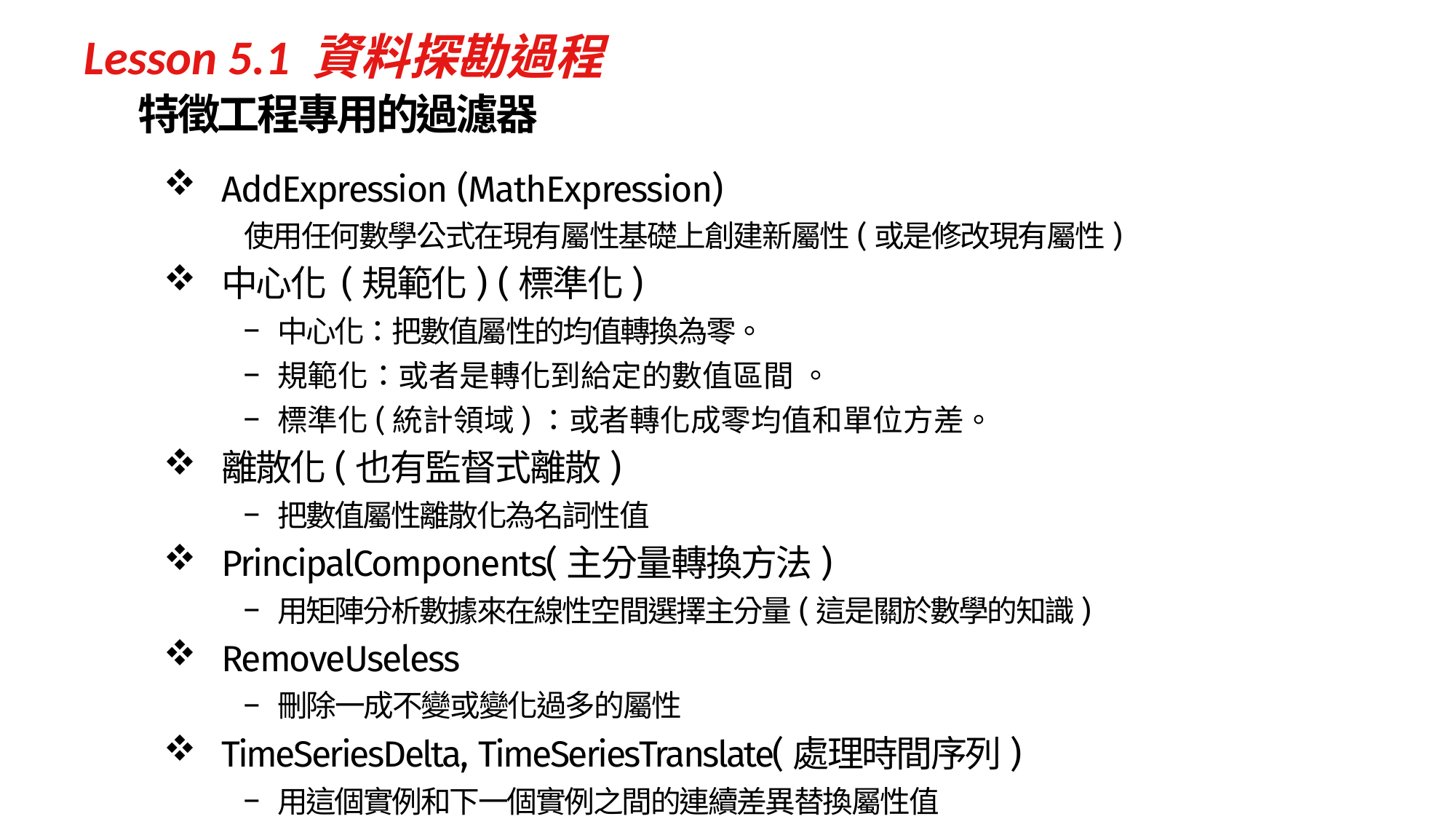

# Lesson 5.1 資料探勘過程
特徵工程專用的過濾器
AddExpression (MathExpression)
使用任何數學公式在現有屬性基礎上創建新屬性(或是修改現有屬性)
中心化 (規範化) (標準化)
中心化：把數值屬性的均值轉換為零。
規範化：或者是轉化到給定的數值區間 。
標準化(統計領域)：或者轉化成零均值和單位方差。
離散化(也有監督式離散)
把數值屬性離散化為名詞性值
PrincipalComponents(主分量轉換方法)
用矩陣分析數據來在線性空間選擇主分量(這是關於數學的知識)
RemoveUseless
刪除一成不變或變化過多的屬性
TimeSeriesDelta, TimeSeriesTranslate(處理時間序列)
用這個實例和下一個實例之間的連續差異替換屬性值